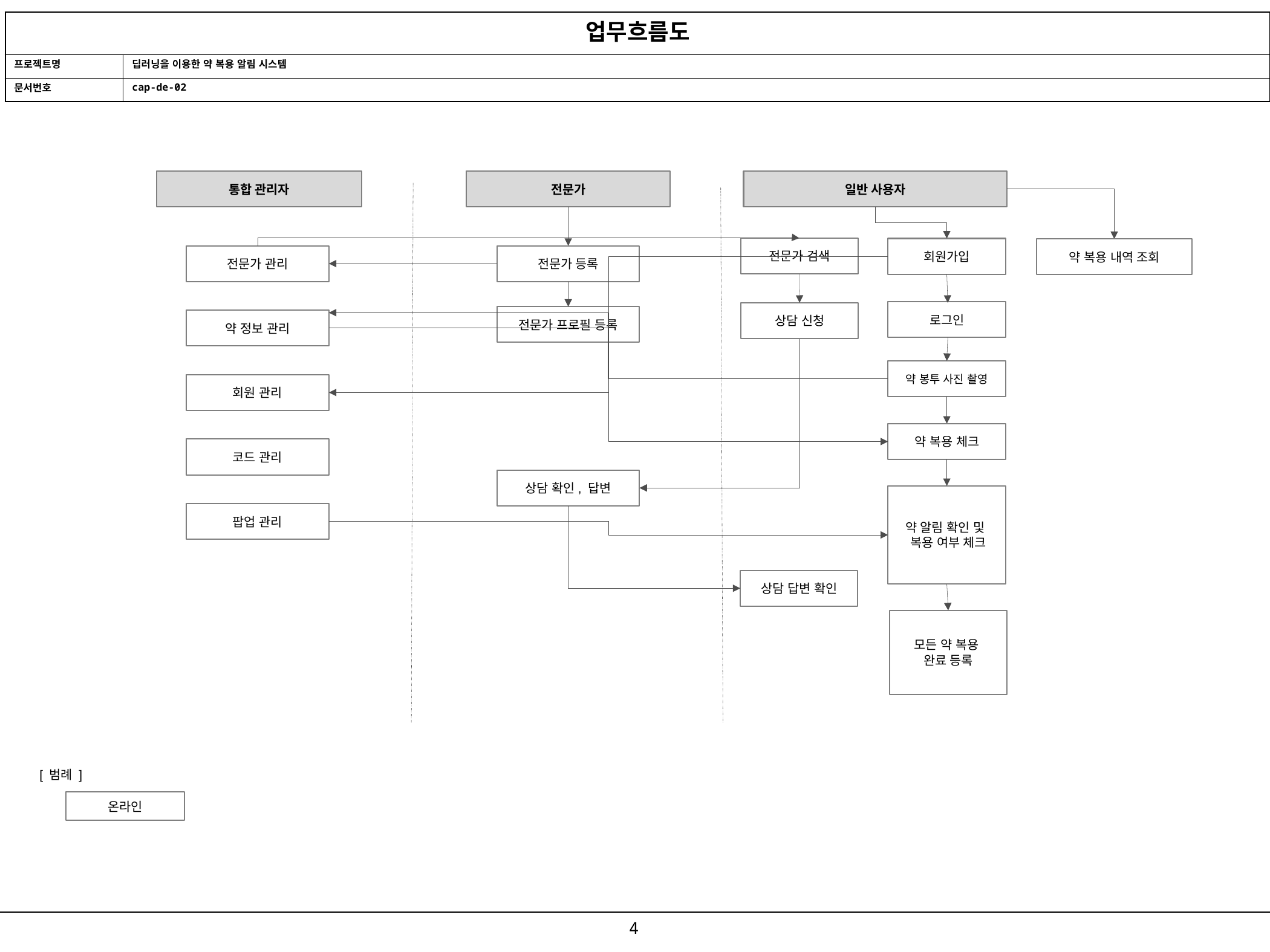

| 업무흐름도 |  |
| --- | --- |
| 프로젝트명 | 딥러닝을 이용한 약 복용 알림 시스템 |
| 문서번호 | cap-de-02 |

통합 관리자
전문가
일반 사용자
전문가 검색
회원가입
약 복용 내역 조회
전문가 관리
전문가 등록
로그인
상담 신청
전문가 프로필 등록
약 정보 관리
약 봉투 사진 촬영
회원 관리
약 복용 체크
코드 관리
상담 확인, 답변
약 알림 확인 및
 복용 여부 체크
팝업 관리
상담 답변 확인
모든 약 복용
완료 등록
[ 범례 ]
온라인